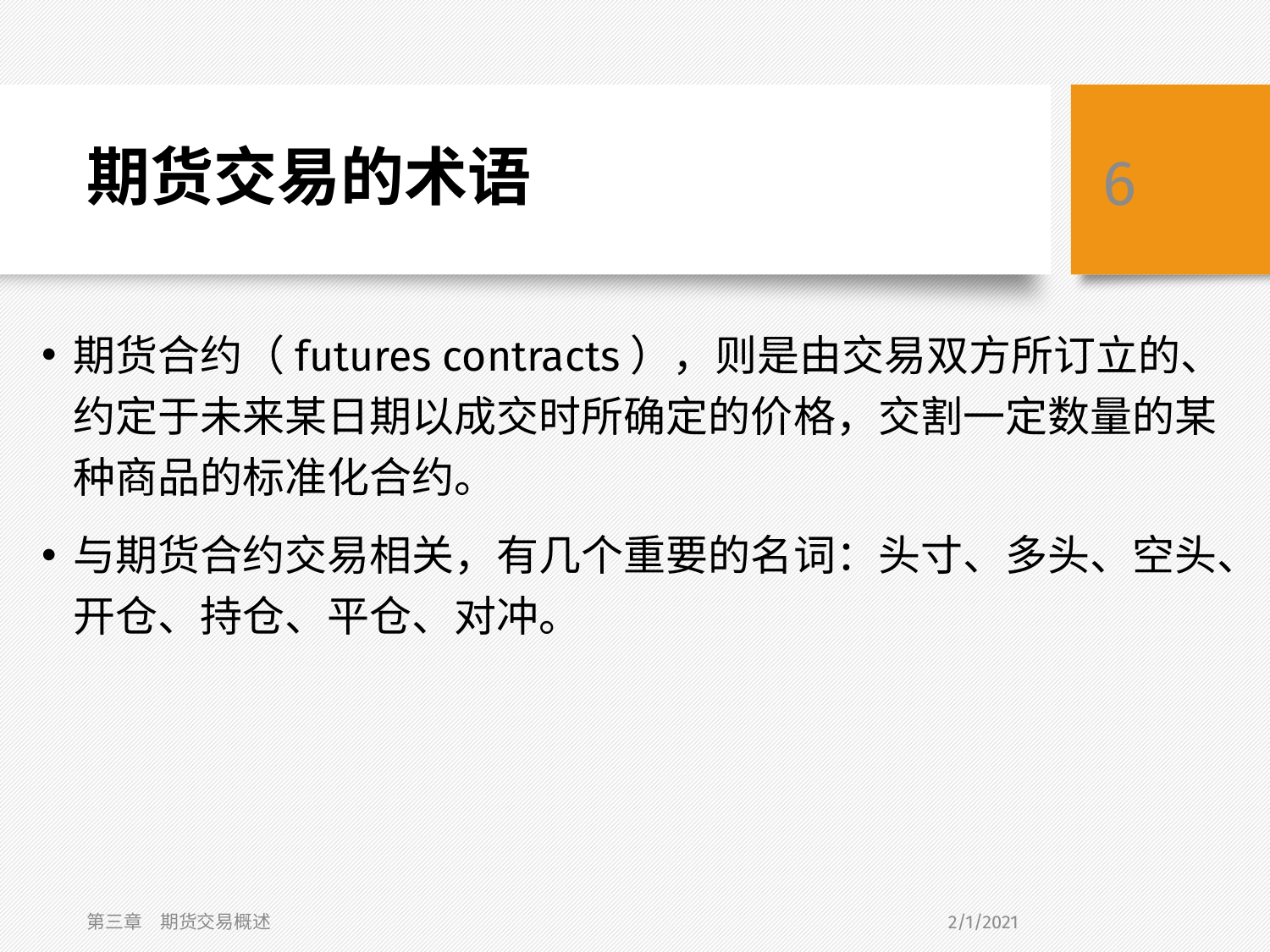

# 期货交易的术语
6
期货合约（futures contracts），则是由交易双方所订立的、约定于未来某日期以成交时所确定的价格，交割一定数量的某种商品的标准化合约。
与期货合约交易相关，有几个重要的名词：头寸、多头、空头、开仓、持仓、平仓、对冲。
2/1/2021
第三章　期货交易概述